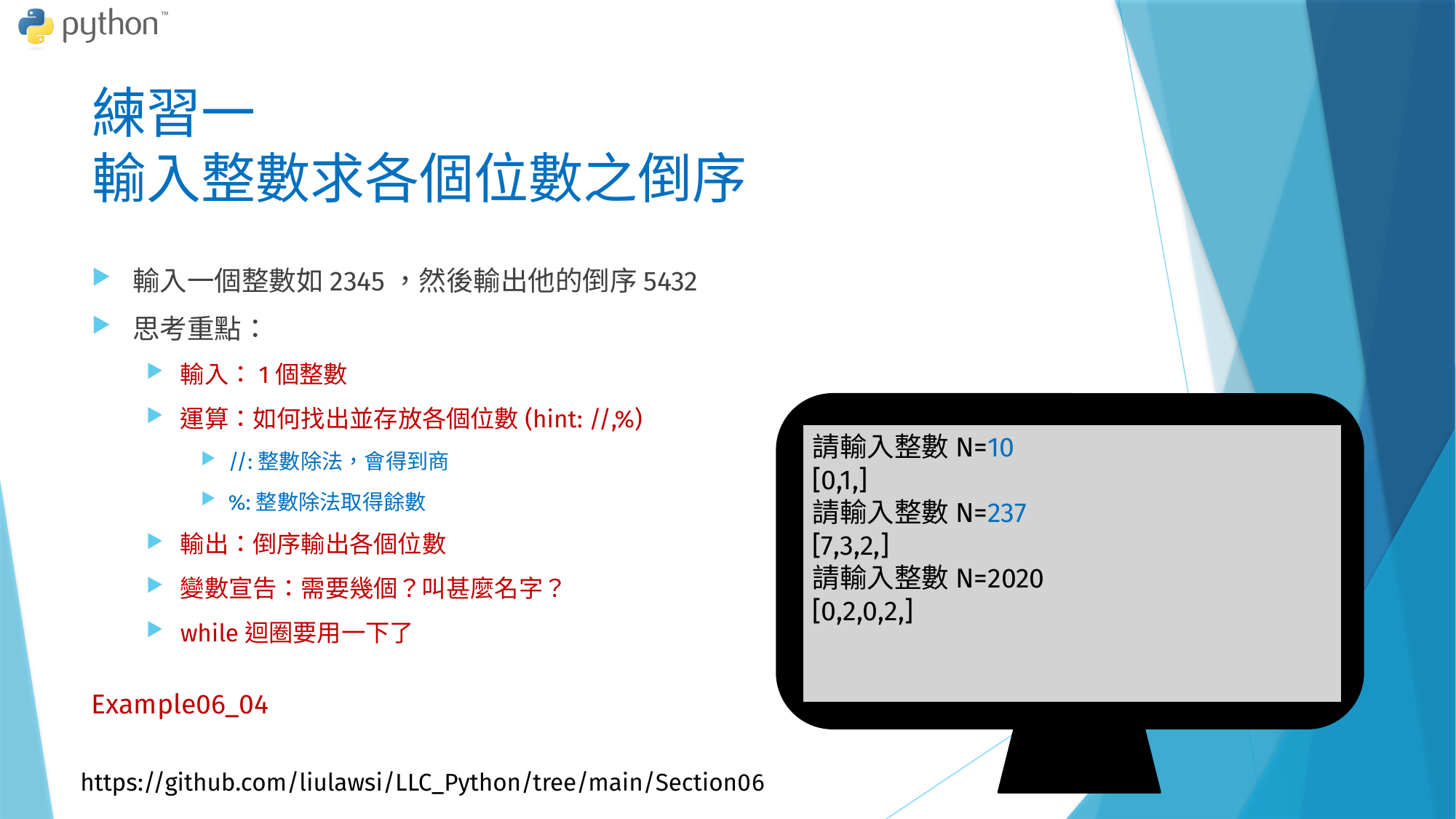

# 練習一 輸入整數求各個位數之倒序
輸入一個整數如2345，然後輸出他的倒序5432
思考重點：
輸入：1個整數
運算：如何找出並存放各個位數(hint: //,%)
//:整數除法，會得到商
%:整數除法取得餘數
輸出：倒序輸出各個位數
變數宣告：需要幾個？叫甚麼名字？
while迴圈要用一下了

請輸入整數N=10
[0,1,]
請輸入整數N=237
[7,3,2,]
請輸入整數N=2020
[0,2,0,2,]

Example06_04